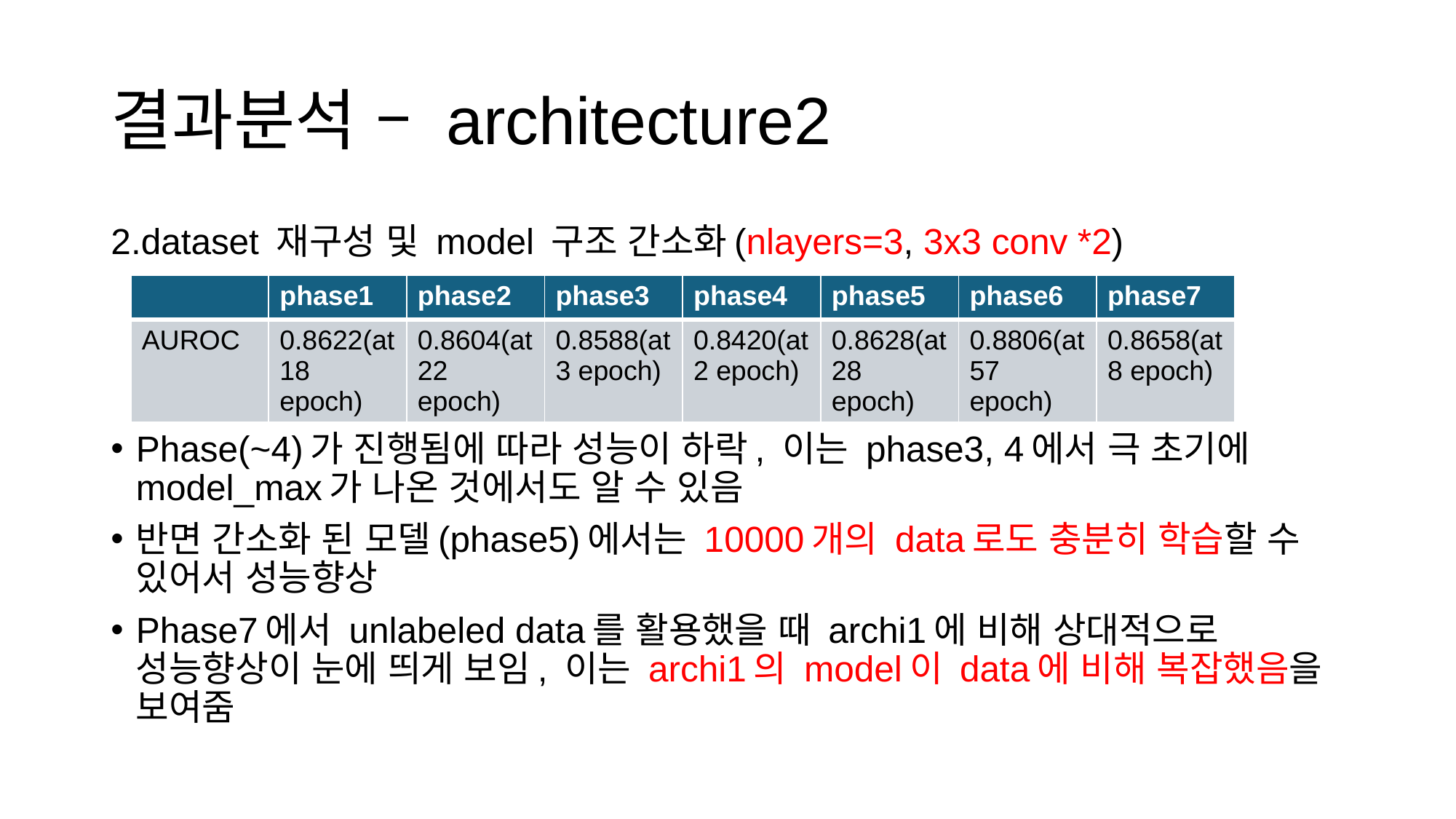

# 결과분석 – architecture2
2.dataset 재구성 및 model 구조 간소화(nlayers=3, 3x3 conv *2)

Phase(~4)가 진행됨에 따라 성능이 하락, 이는 phase3, 4에서 극 초기에 model_max가 나온 것에서도 알 수 있음
반면 간소화 된 모델(phase5)에서는 10000개의 data로도 충분히 학습할 수 있어서 성능향상
Phase7에서 unlabeled data를 활용했을 때 archi1에 비해 상대적으로 성능향상이 눈에 띄게 보임, 이는 archi1의 model이 data에 비해 복잡했음을 보여줌

|  | phase1 | phase2 | phase3 | phase4 | phase5 | phase6 | phase7 |
| --- | --- | --- | --- | --- | --- | --- | --- |
| AUROC | 0.8622(at 18 epoch) | 0.8604(at 22 epoch) | 0.8588(at 3 epoch) | 0.8420(at 2 epoch) | 0.8628(at 28 epoch) | 0.8806(at 57 epoch) | 0.8658(at 8 epoch) |